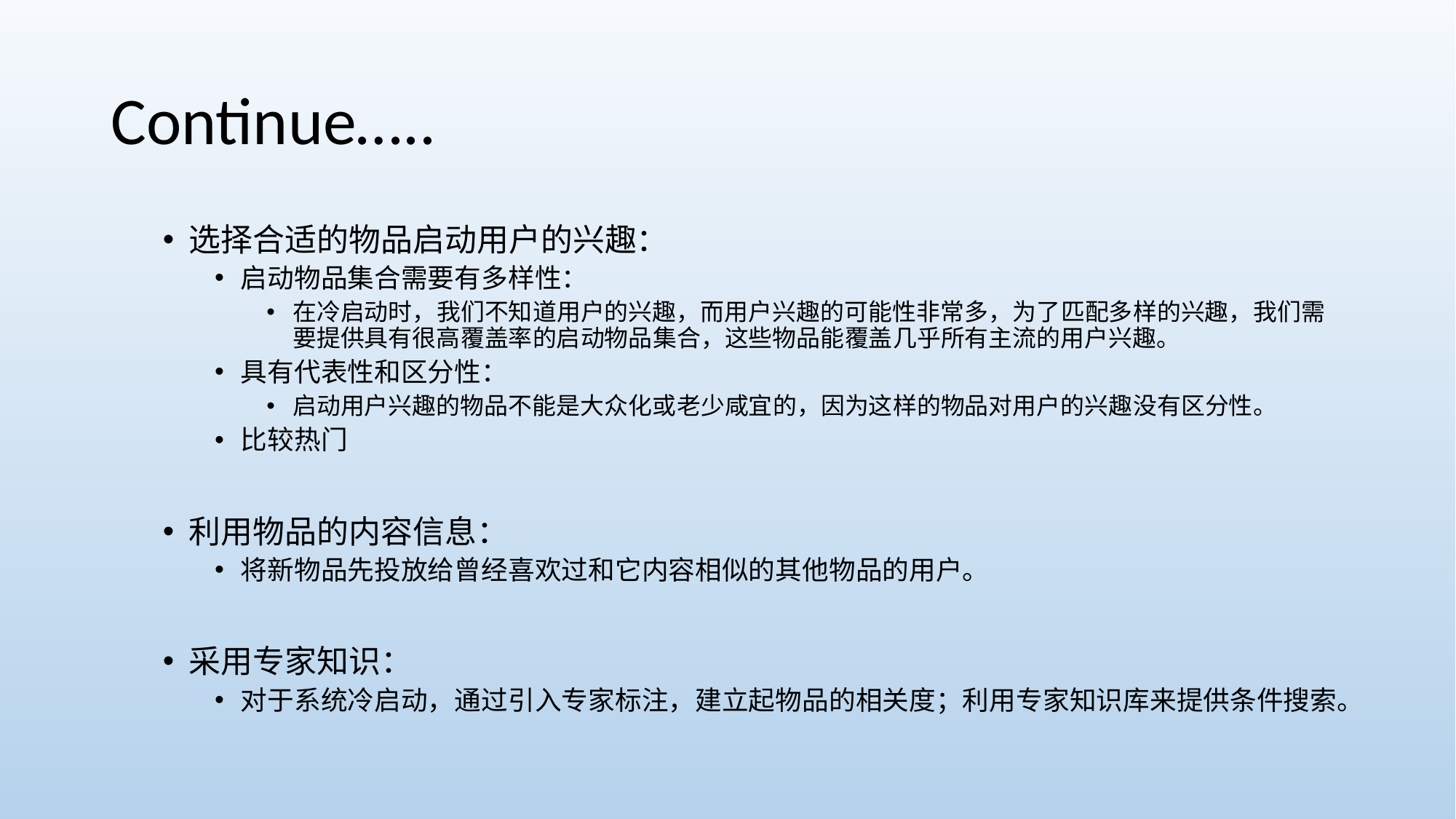

# Continue…..
选择合适的物品启动用户的兴趣：
启动物品集合需要有多样性：
在冷启动时，我们不知道用户的兴趣，而用户兴趣的可能性非常多，为了匹配多样的兴趣，我们需要提供具有很高覆盖率的启动物品集合，这些物品能覆盖几乎所有主流的用户兴趣。
具有代表性和区分性：
启动用户兴趣的物品不能是大众化或老少咸宜的，因为这样的物品对用户的兴趣没有区分性。
比较热门

利用物品的内容信息：
将新物品先投放给曾经喜欢过和它内容相似的其他物品的用户。

采用专家知识：
对于系统冷启动，通过引入专家标注，建立起物品的相关度；利用专家知识库来提供条件搜索。